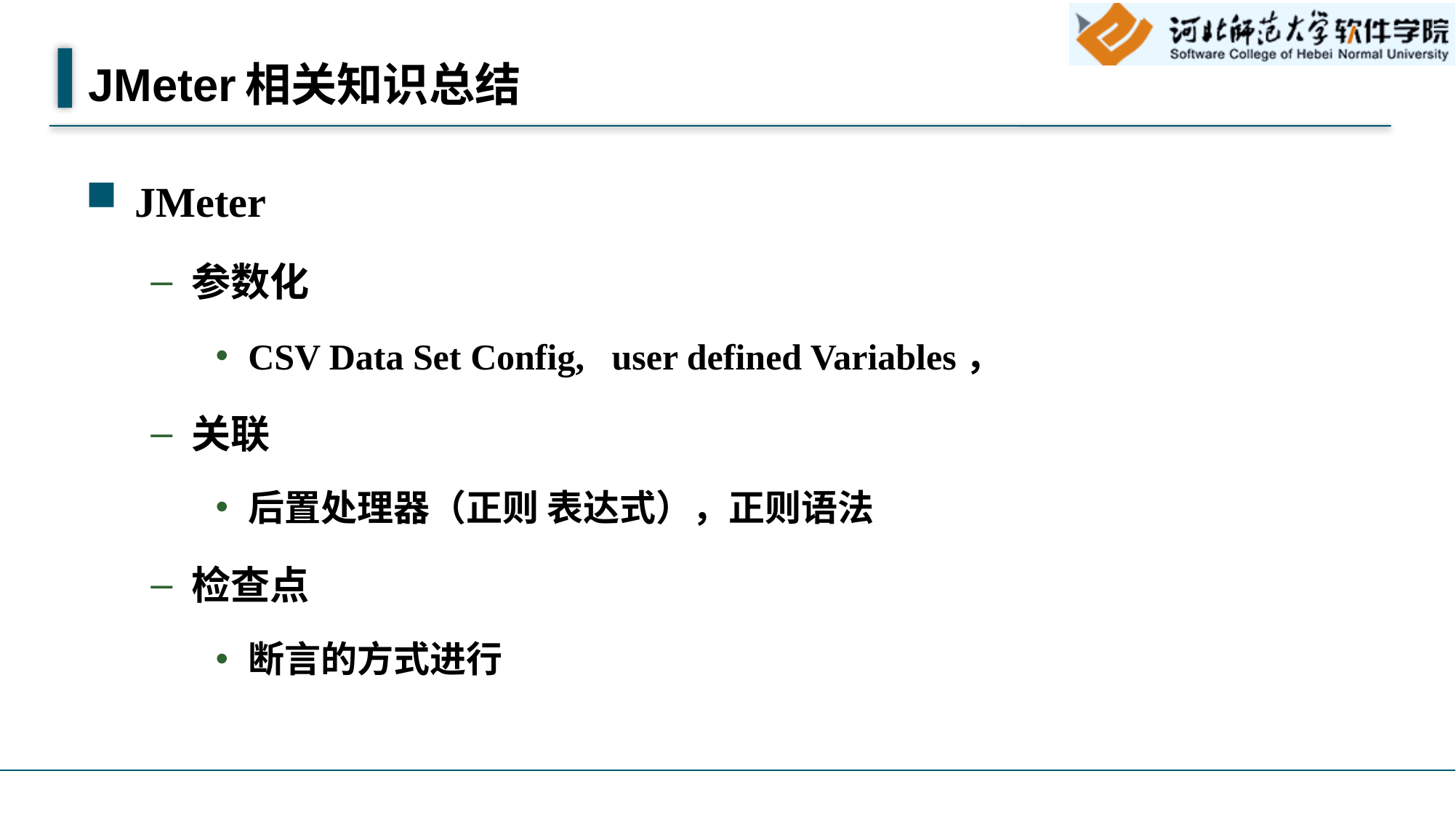

# JMeter相关知识总结
JMeter
参数化
CSV Data Set Config,   user defined Variables，
关联
后置处理器（正则 表达式），正则语法
检查点
断言的方式进行